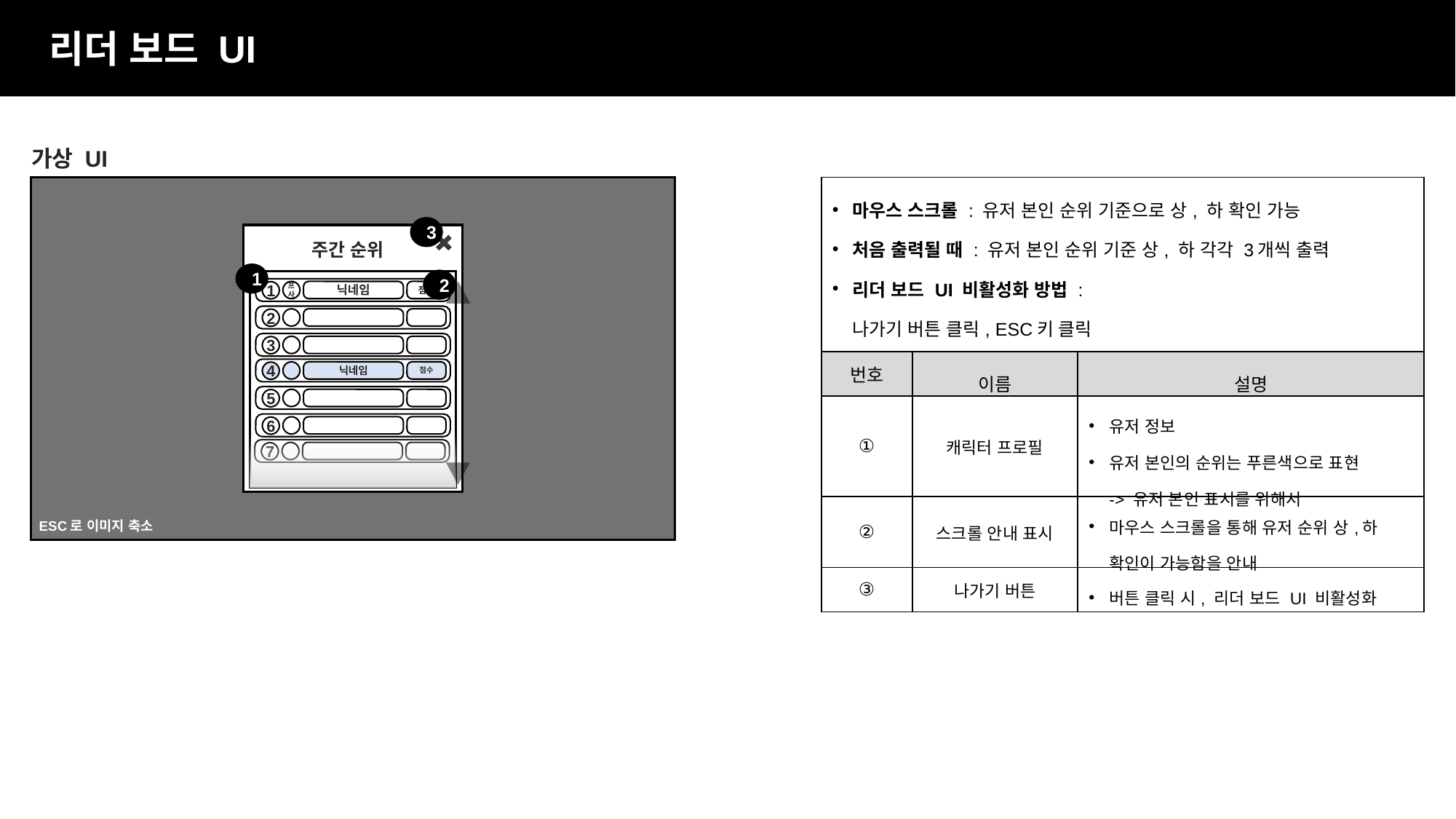

리더 보드 UI
가상 UI

| 마우스 스크롤 : 유저 본인 순위 기준으로 상, 하 확인 가능 처음 출력될 때 : 유저 본인 순위 기준 상, 하 각각 3개씩 출력 리더 보드 UI 비활성화 방법 : 나가기 버튼 클릭, ESC키 클릭 유저 정보 : 순위/프로필/닉네임/점수 |  |  |
| --- | --- | --- |
| 번호 | 이름 | 설명 |
| ① | 캐릭터 프로필 | 유저 정보 유저 본인의 순위는 푸른색으로 표현 -> 유저 본인 표시를 위해서 |
| ② | 스크롤 안내 표시 | 마우스 스크롤을 통해 유저 순위 상,하 확인이 가능함을 안내 |
| ③ | 나가기 버튼 | 버튼 클릭 시, 리더 보드 UI 비활성화 |
3

주간 순위

프사
닉네임
점수
1

2

3

닉네임
점수
4

5

6

7

1
2
ESC로 이미지 축소